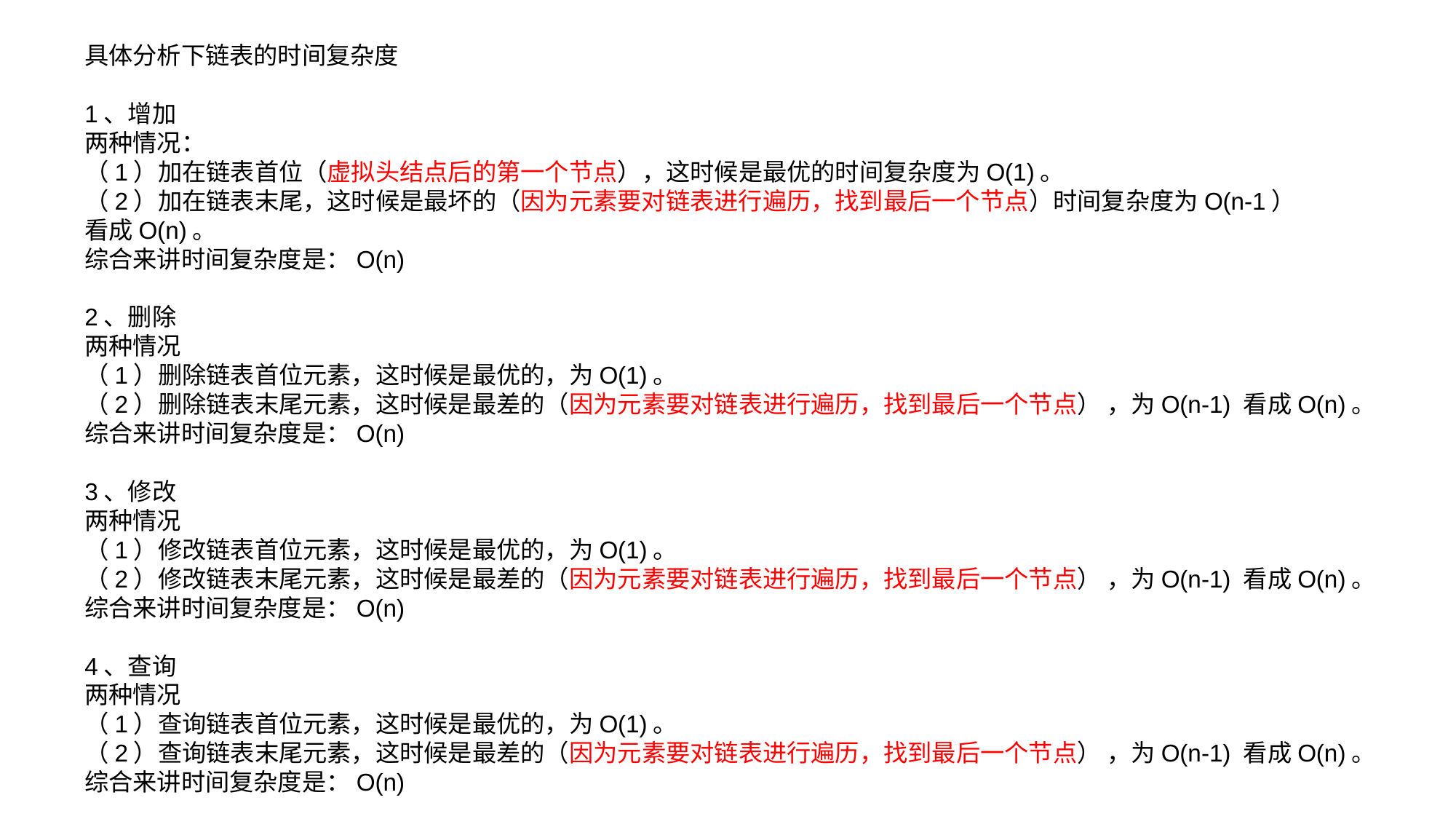

具体分析下链表的时间复杂度

1、增加
两种情况：
（1）加在链表首位（虚拟头结点后的第一个节点），这时候是最优的时间复杂度为O(1)。
（2）加在链表末尾，这时候是最坏的（因为元素要对链表进行遍历，找到最后一个节点）时间复杂度为O(n-1）
看成O(n)。
综合来讲时间复杂度是：O(n)

2、删除
两种情况
（1）删除链表首位元素，这时候是最优的，为O(1)。
（2）删除链表末尾元素，这时候是最差的（因为元素要对链表进行遍历，找到最后一个节点） ，为O(n-1) 看成O(n)。
综合来讲时间复杂度是：O(n)

3、修改
两种情况
（1）修改链表首位元素，这时候是最优的，为O(1)。
（2）修改链表末尾元素，这时候是最差的（因为元素要对链表进行遍历，找到最后一个节点） ，为O(n-1) 看成O(n)。
综合来讲时间复杂度是：O(n)

4、查询
两种情况
（1）查询链表首位元素，这时候是最优的，为O(1)。
（2）查询链表末尾元素，这时候是最差的（因为元素要对链表进行遍历，找到最后一个节点） ，为O(n-1) 看成O(n)。
综合来讲时间复杂度是：O(n)